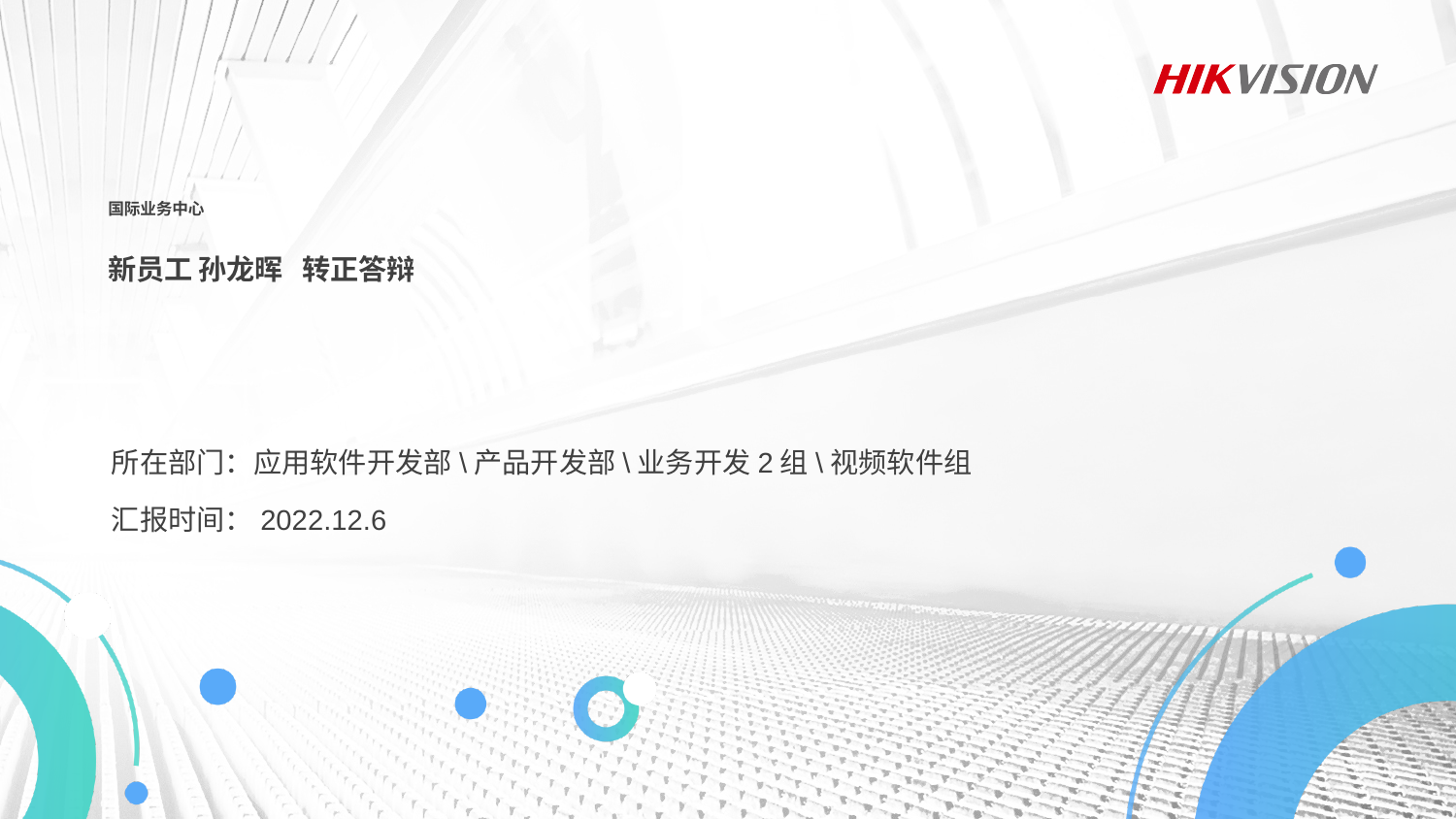

# 国际业务中心 新员工 孙龙晖   转正答辩
所在部门：应用软件开发部\产品开发部\业务开发2组\视频软件组
汇报时间：2022.12.6